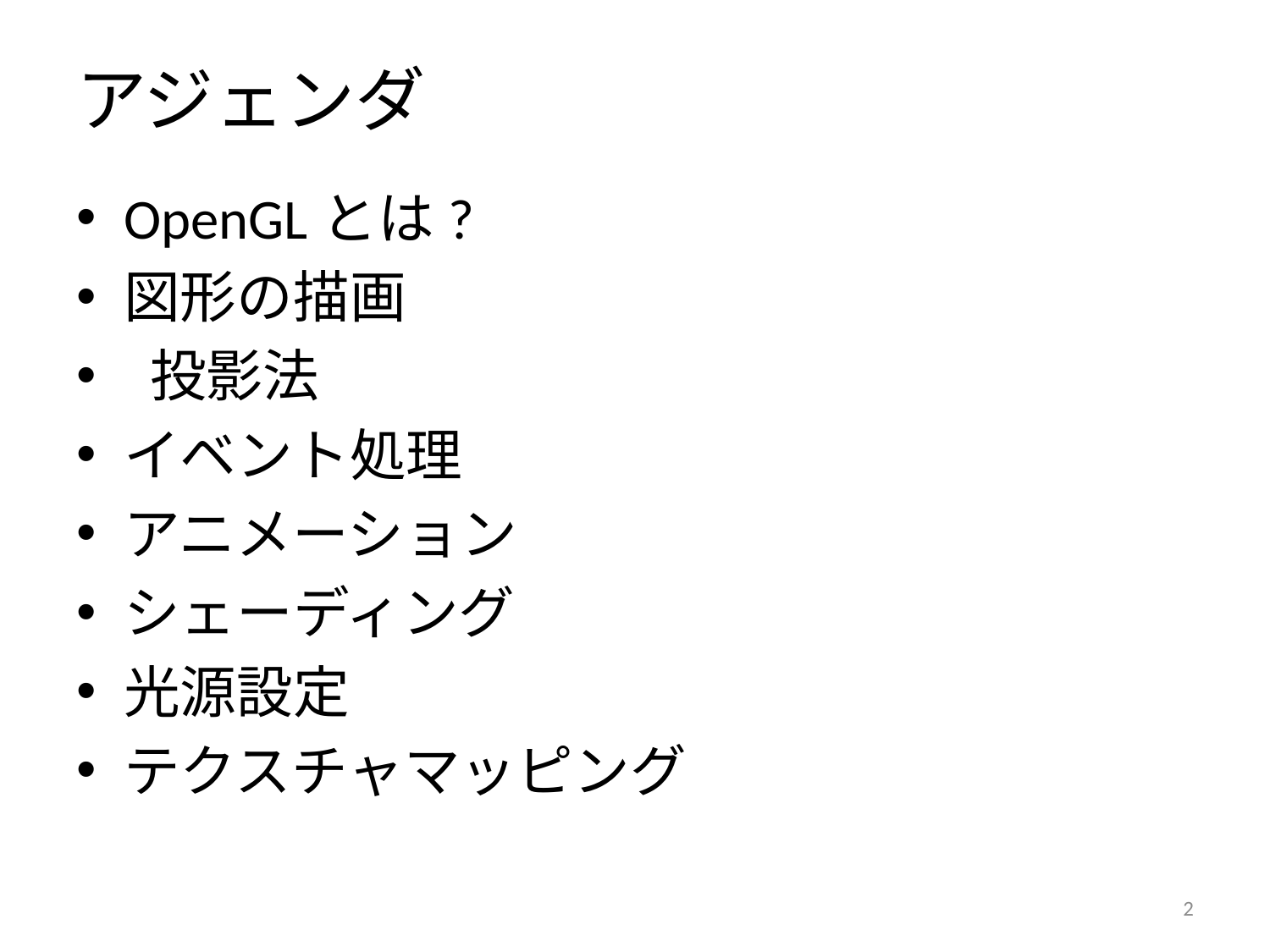

# アジェンダ
OpenGLとは?
図形の描画
 投影法
イベント処理
アニメーション
シェーディング
光源設定
テクスチャマッピング

2